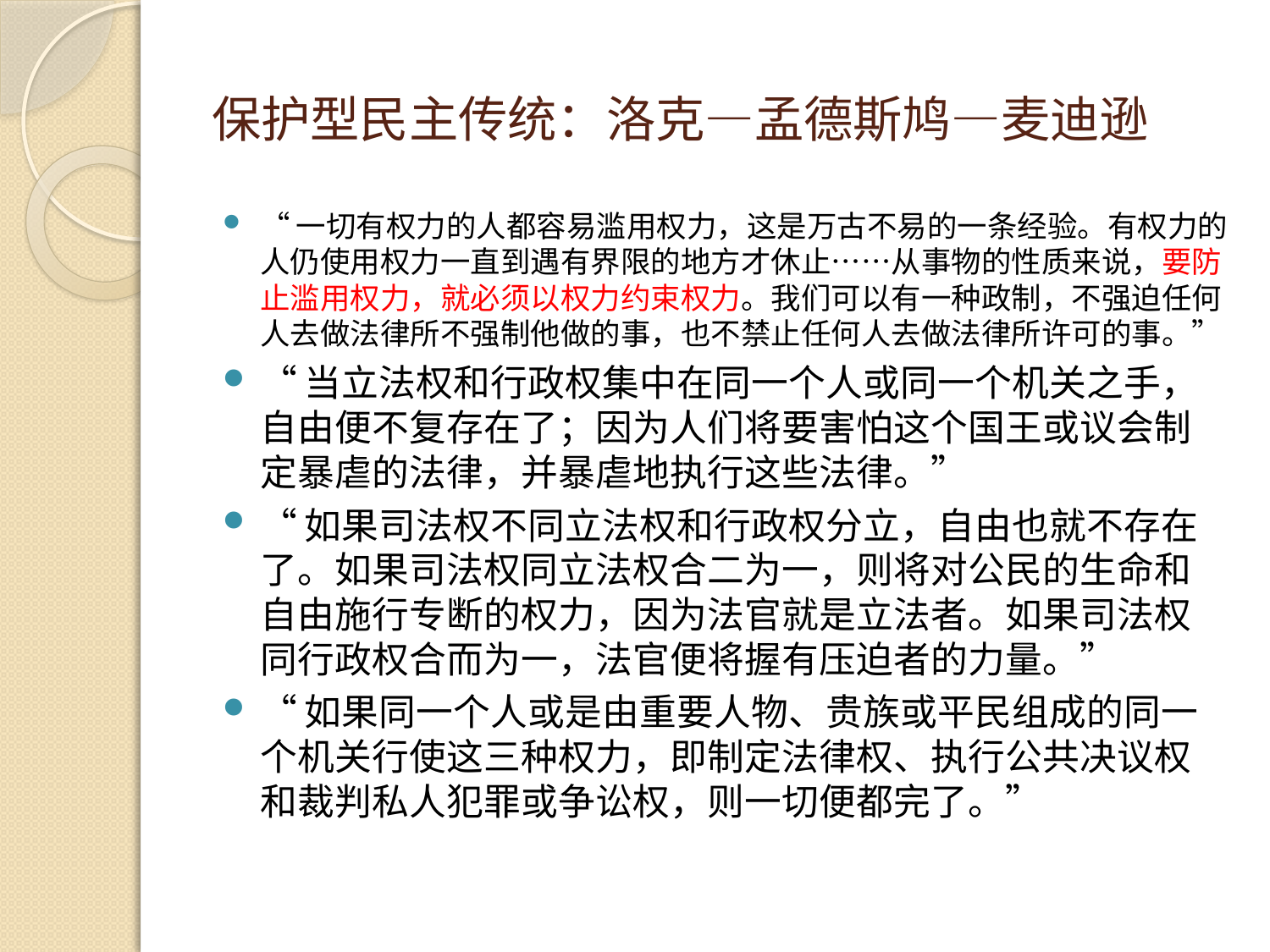

# 保护型民主传统：洛克—孟德斯鸠—麦迪逊
“一切有权力的人都容易滥用权力，这是万古不易的一条经验。有权力的人仍使用权力一直到遇有界限的地方才休止……从事物的性质来说，要防止滥用权力，就必须以权力约束权力。我们可以有一种政制，不强迫任何人去做法律所不强制他做的事，也不禁止任何人去做法律所许可的事。”
“当立法权和行政权集中在同一个人或同一个机关之手，自由便不复存在了；因为人们将要害怕这个国王或议会制定暴虐的法律，并暴虐地执行这些法律。”
“如果司法权不同立法权和行政权分立，自由也就不存在了。如果司法权同立法权合二为一，则将对公民的生命和自由施行专断的权力，因为法官就是立法者。如果司法权同行政权合而为一，法官便将握有压迫者的力量。”
“如果同一个人或是由重要人物、贵族或平民组成的同一个机关行使这三种权力，即制定法律权、执行公共决议权和裁判私人犯罪或争讼权，则一切便都完了。”